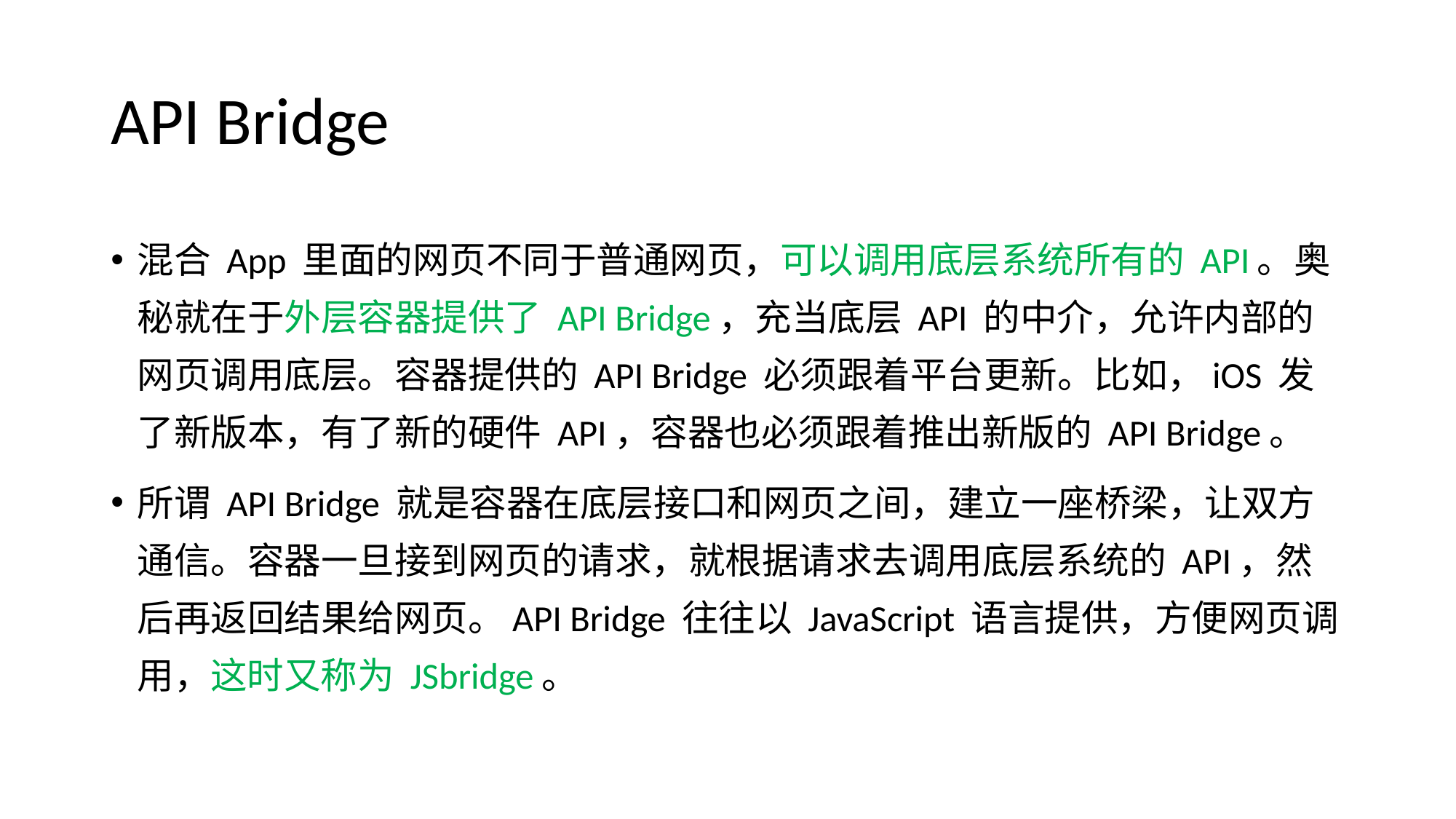

# API Bridge
混合 App 里面的网页不同于普通网页，可以调用底层系统所有的 API。奥秘就在于外层容器提供了 API Bridge，充当底层 API 的中介，允许内部的网页调用底层。容器提供的 API Bridge 必须跟着平台更新。比如，iOS 发了新版本，有了新的硬件 API，容器也必须跟着推出新版的 API Bridge。
所谓 API Bridge 就是容器在底层接口和网页之间，建立一座桥梁，让双方通信。容器一旦接到网页的请求，就根据请求去调用底层系统的 API，然后再返回结果给网页。API Bridge 往往以 JavaScript 语言提供，方便网页调用，这时又称为 JSbridge。